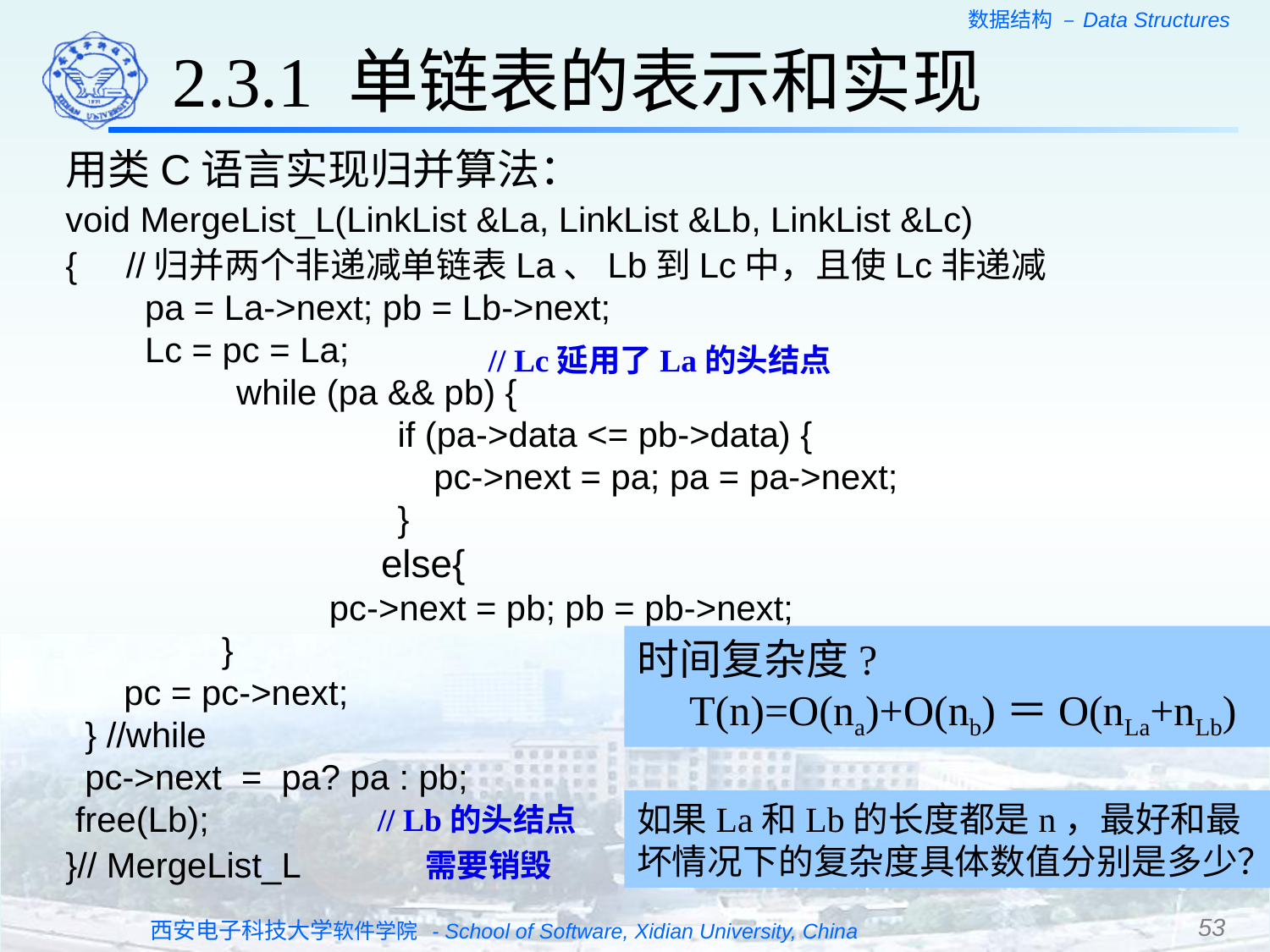

2.3.1 单链表的表示和实现
用类C语言实现归并算法：
void MergeList_L(LinkList &La, LinkList &Lb, LinkList &Lc)
{     //归并两个非递减单链表La、Lb到Lc中，且使Lc非递减
　　pa = La->next; pb = Lb->next;
　　Lc = pc = La;
	　while (pa && pb) {
		        if (pa->data <= pb->data) {
		　         pc->next = pa; pa = pa->next;
		        }
	　	      else{
		 pc->next = pb; pb = pb->next;
	   }
      pc = pc->next;
  } //while
  pc->next  =  pa? pa : pb;
 free(Lb);
}// MergeList_L
// Lc延用了La的头结点
时间复杂度?
　T(n)=O(na)+O(nb)＝O(nLa+nLb)
// Lb的头结点需要销毁
如果La和Lb的长度都是n，最好和最坏情况下的复杂度具体数值分别是多少？
53